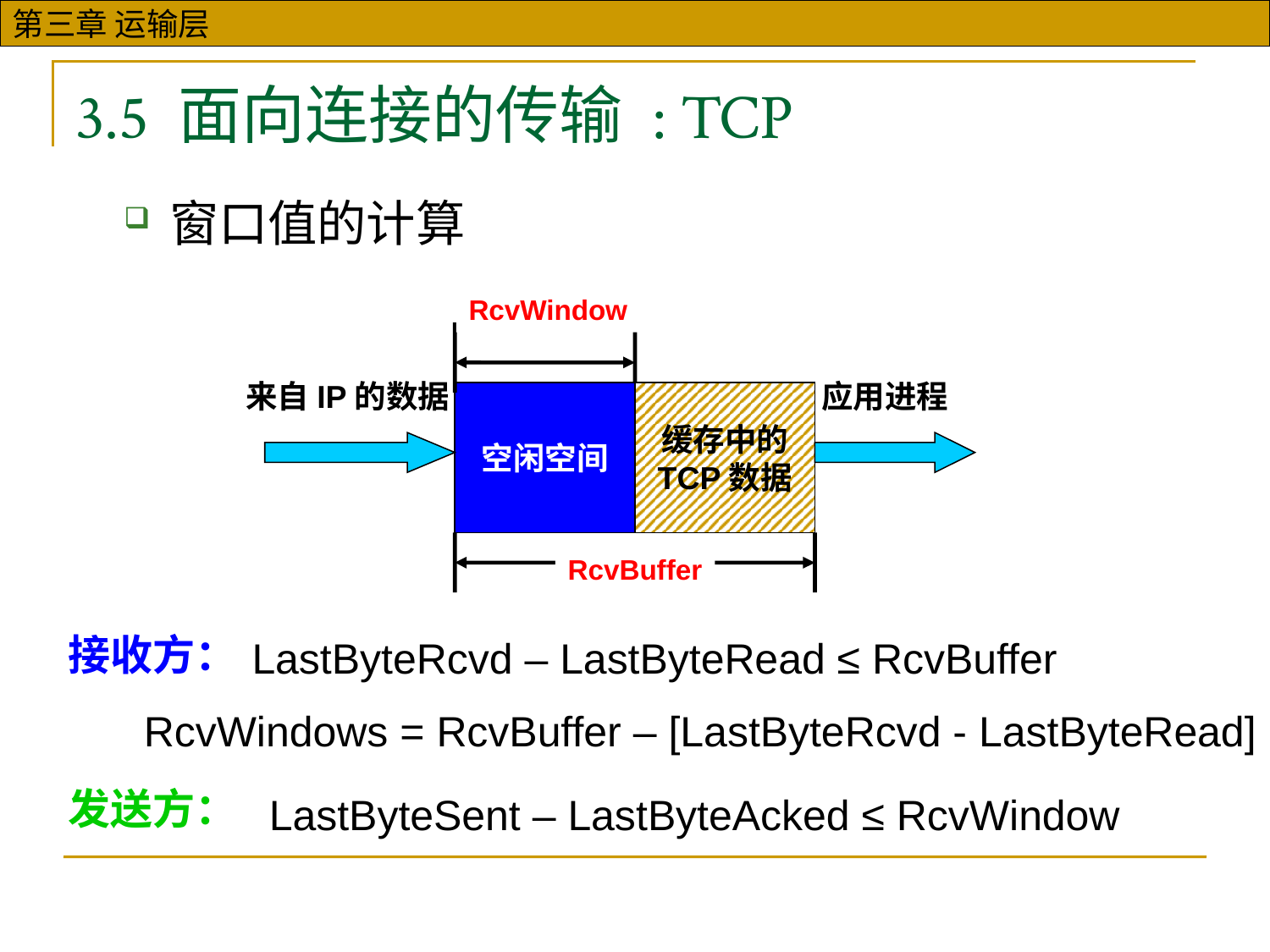

# 3.5 面向连接的传输 : TCP
窗口值的计算
RcvWindow

空闲空间
缓存中的
TCP数据
来自IP的数据

应用进程

RcvBuffer

接收方：
LastByteRcvd – LastByteRead ≤ RcvBuffer
RcvWindows = RcvBuffer – [LastByteRcvd - LastByteRead]
发送方：
LastByteSent – LastByteAcked ≤ RcvWindow
97